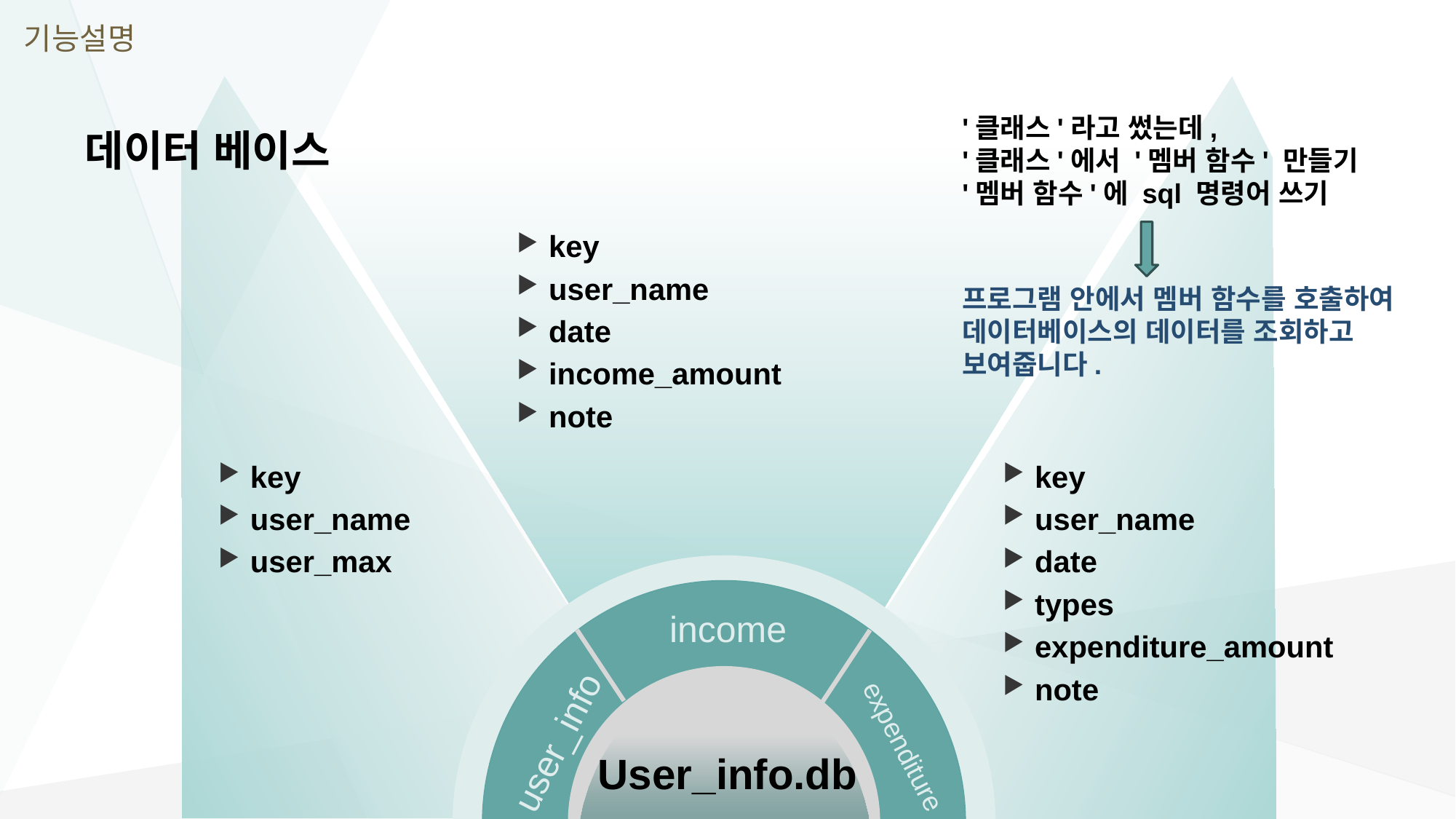

# 기능설명

'클래스'라고 썼는데,
'클래스'에서 '멤버 함수' 만들기
'멤버 함수'에 sql 명령어 쓰기
데이터 베이스
key
user_name
date
income_amount
note

프로그램 안에서 멤버 함수를 호출하여
데이터베이스의 데이터를 조회하고 보여줍니다.
key
user_name
user_max
key
user_name
date
types
expenditure_amount
note

income
user_info
expenditure
User_info.db